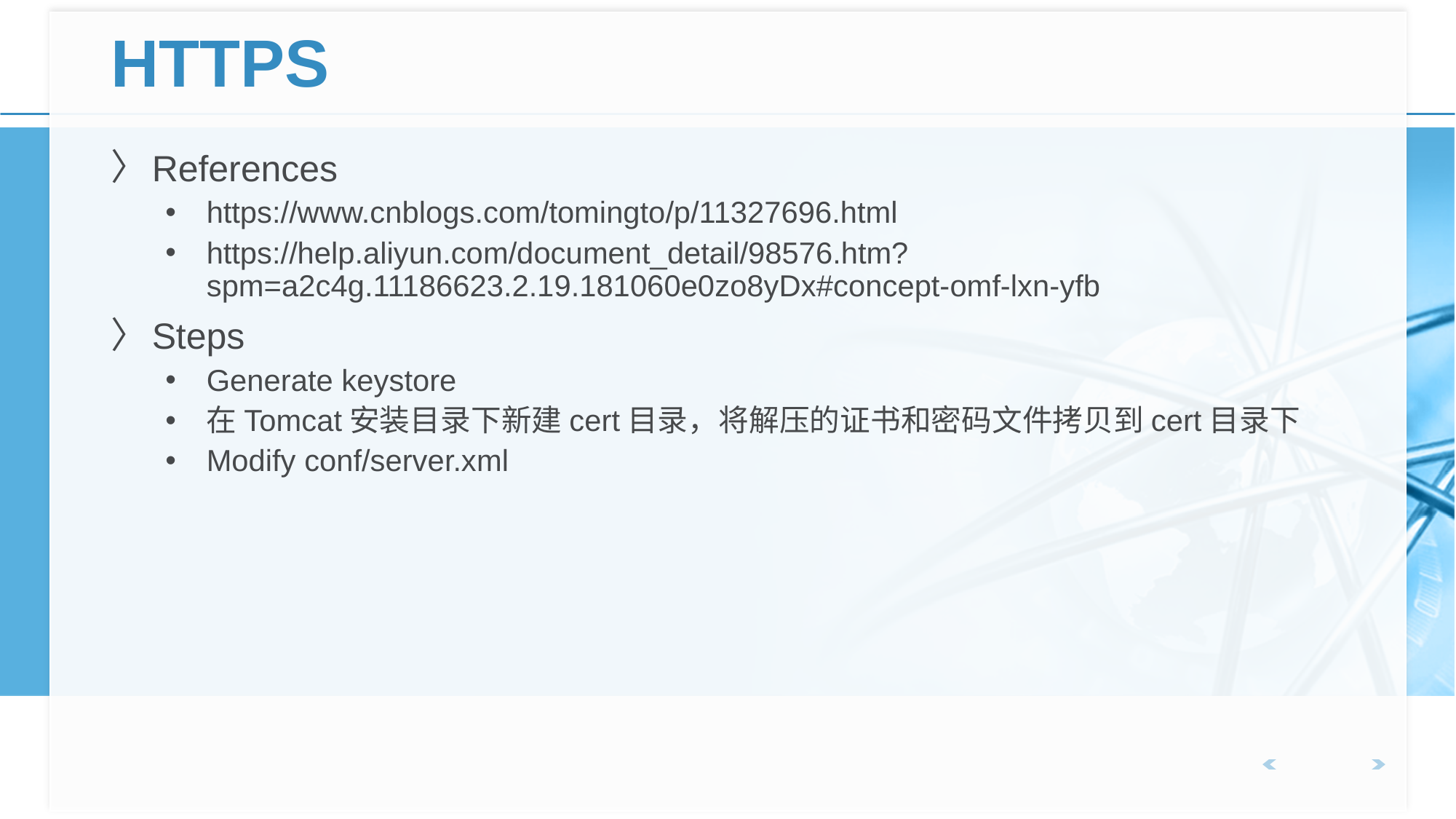

# HTTPS
References
https://www.cnblogs.com/tomingto/p/11327696.html
https://help.aliyun.com/document_detail/98576.htm?spm=a2c4g.11186623.2.19.181060e0zo8yDx#concept-omf-lxn-yfb
Steps
Generate keystore
在Tomcat安装目录下新建cert目录，将解压的证书和密码文件拷贝到cert目录下
Modify conf/server.xml